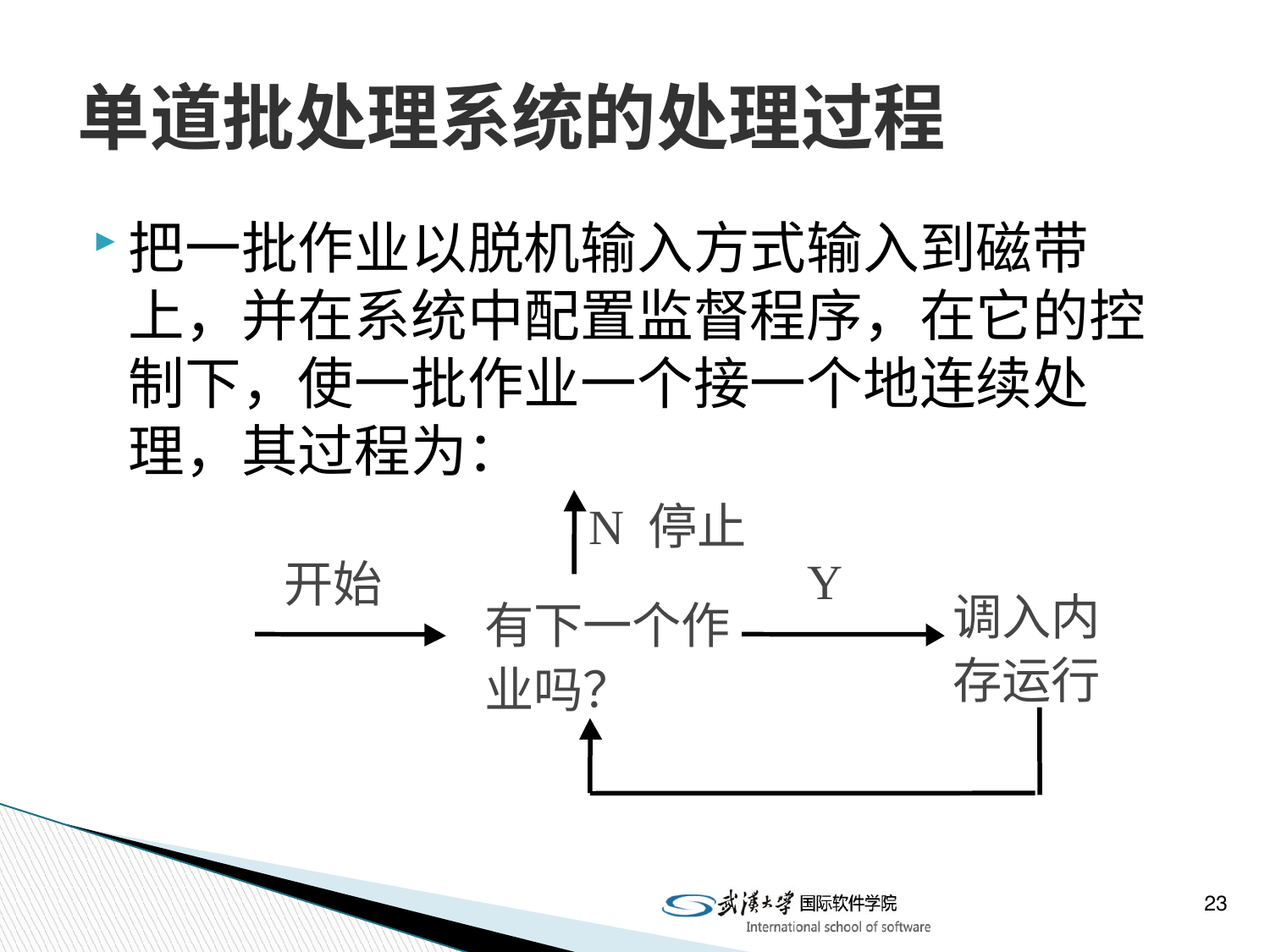

# 单道批处理系统的处理过程
把一批作业以脱机输入方式输入到磁带上，并在系统中配置监督程序，在它的控制下，使一批作业一个接一个地连续处理，其过程为：

N
停止

Y
开始

调入内
有下一个作

存运行
业吗？